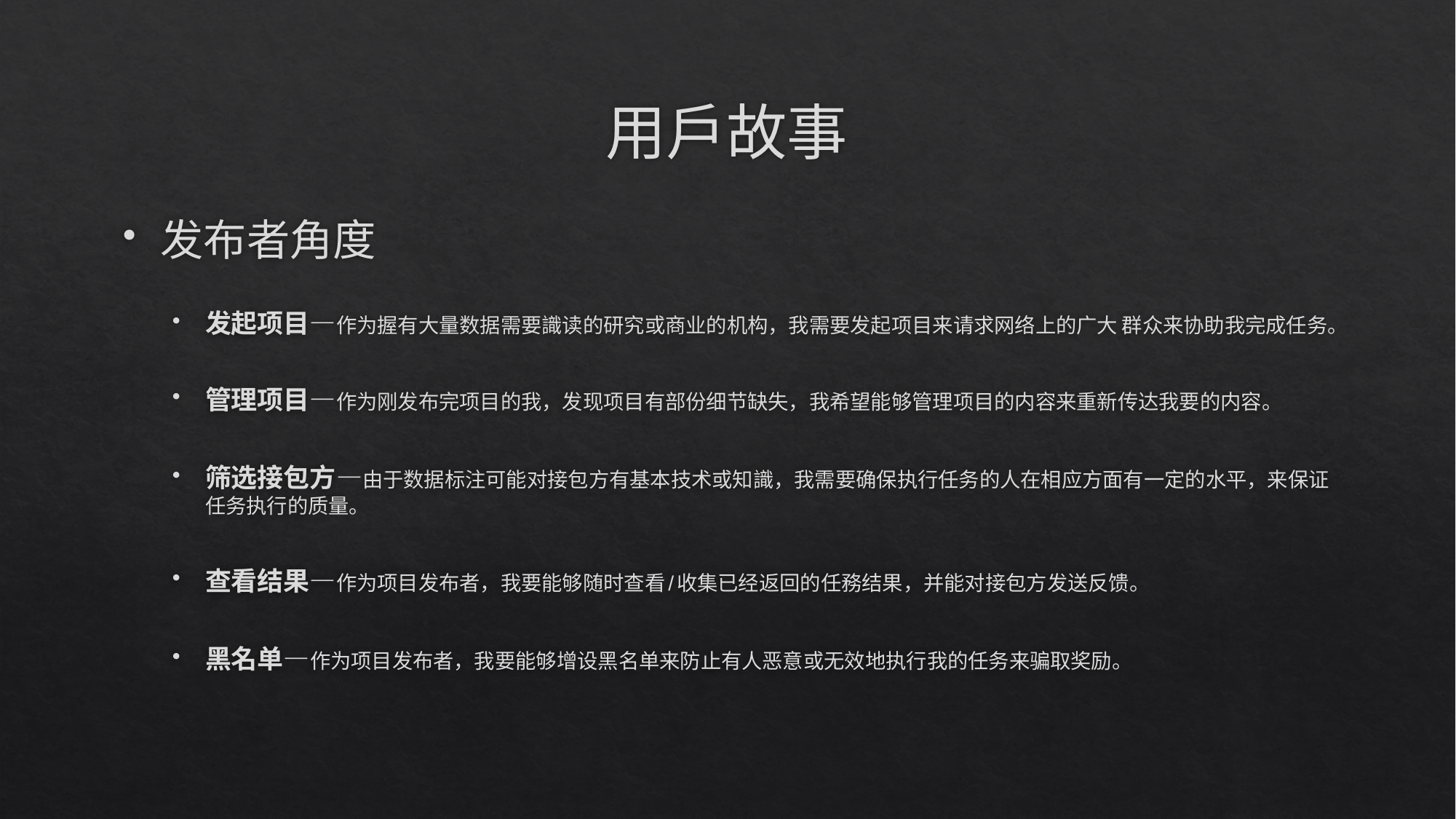

# 用户故事
发布者角度

发起项目—作为握有大量数据需要識读的研究或商业的机构，我需要发起项目来请求网络上的广大 群众来协助我完成任务。

管理项目—作为刚发布完项目的我，发现项目有部份细节缺失，我希望能够管理项目的内容来重新传达我要的内容。

筛选接包方—由于数据标注可能对接包方有基本技术或知識，我需要确保执行任务的人在相应方面有一定的水平，来保证任务执行的质量。

查看结果—作为项目发布者，我要能够随时查看/收集已经返回的任務结果，并能对接包方发送反馈。

黑名单—作为项目发布者，我要能够增设黑名单来防止有人恶意或无效地执行我的任务来骗取奖励。